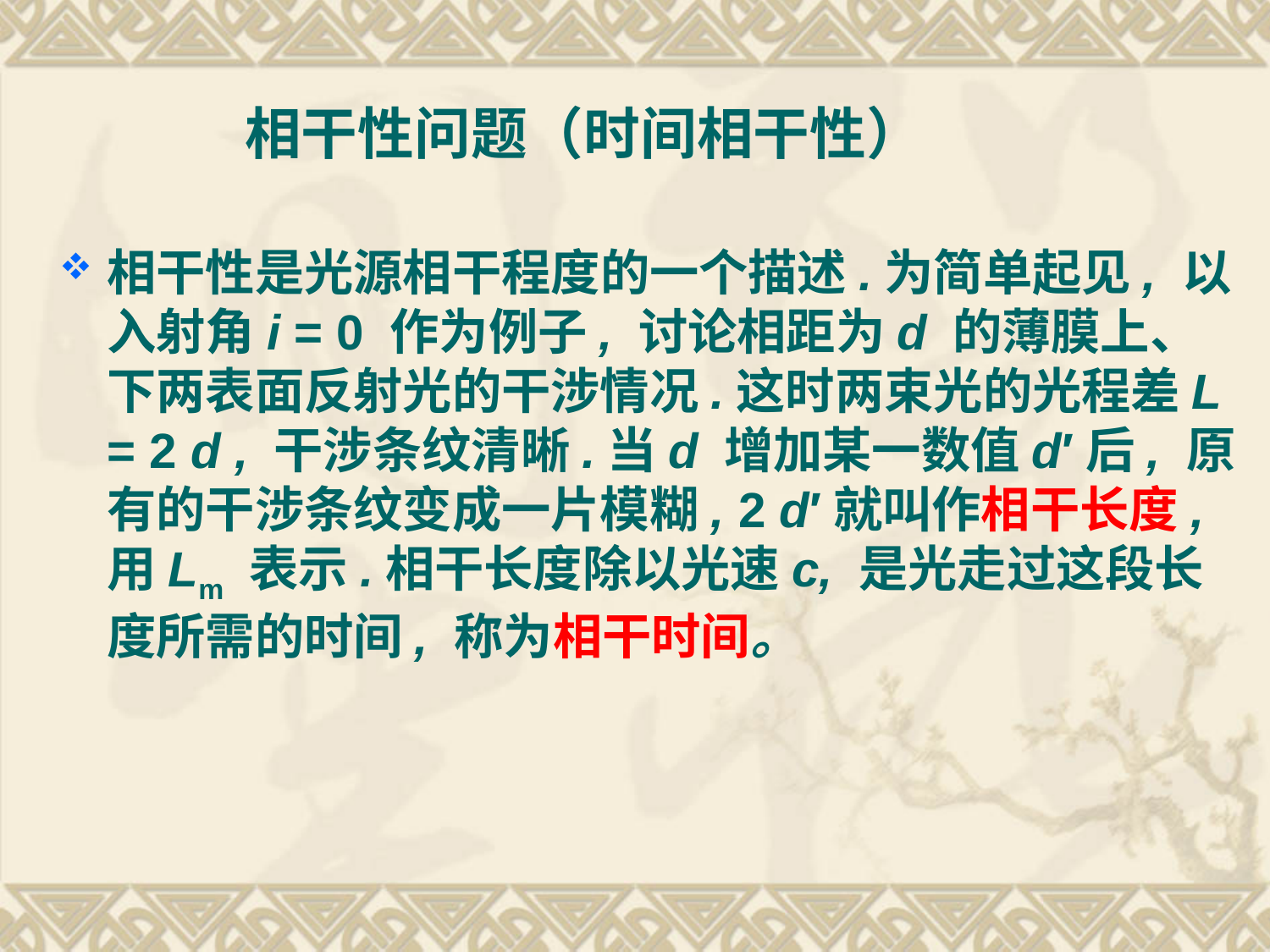

相干性问题（时间相干性）
相干性是光源相干程度的一个描述.为简单起见, 以入射角i = 0 作为例子, 讨论相距为d 的薄膜上、下两表面反射光的干涉情况.这时两束光的光程差L = 2 d , 干涉条纹清晰.当d 增加某一数值d′后, 原有的干涉条纹变成一片模糊, 2 d′就叫作相干长度, 用Lm 表示.相干长度除以光速c, 是光走过这段长度所需的时间, 称为相干时间。